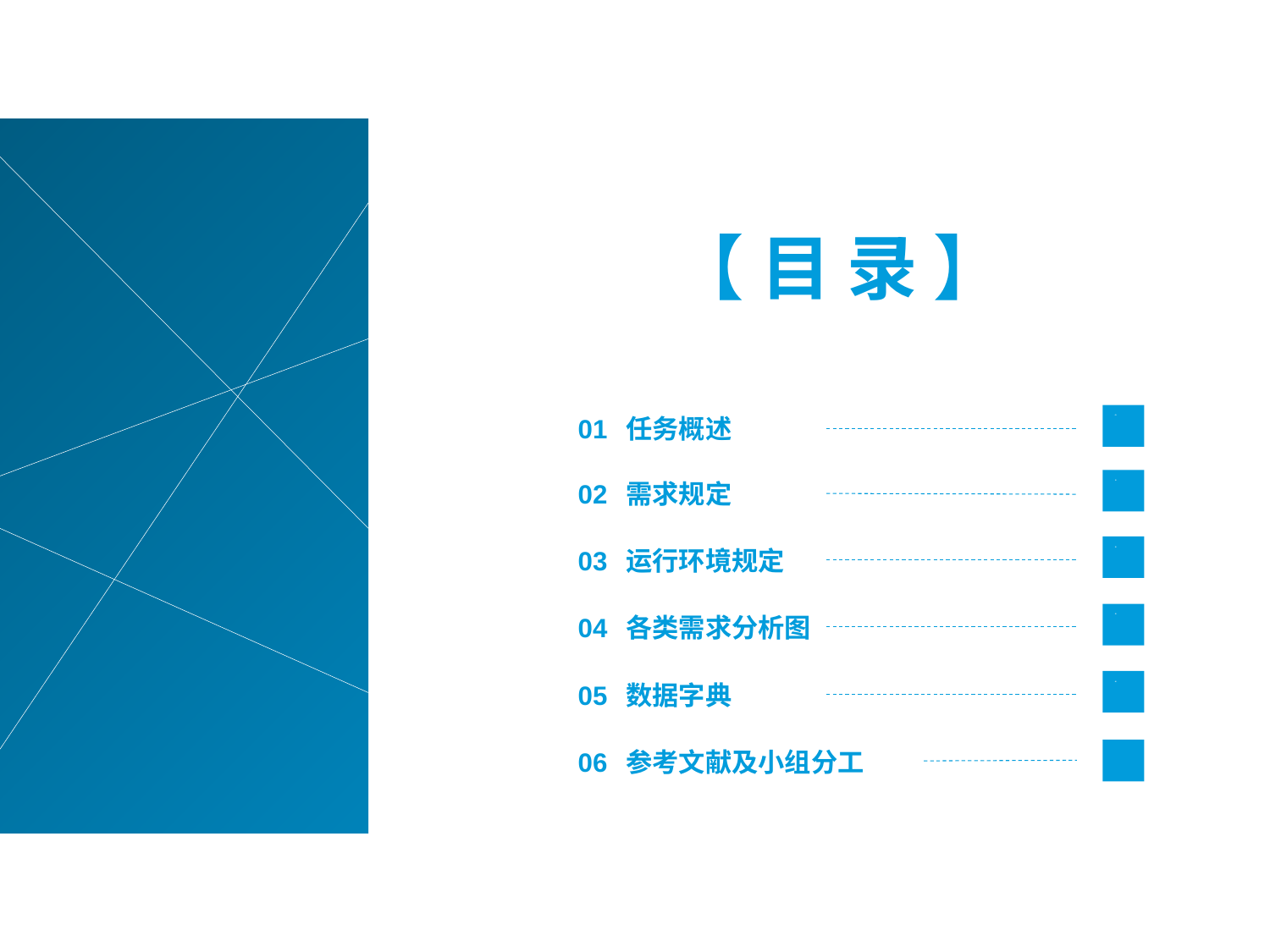

【 目 录 】

01
任务概述
01

02
需求规定
10

运行环境规定
03
20

04
各类需求分析图
30

05
数据字典
40

参考文献及小组分工
06